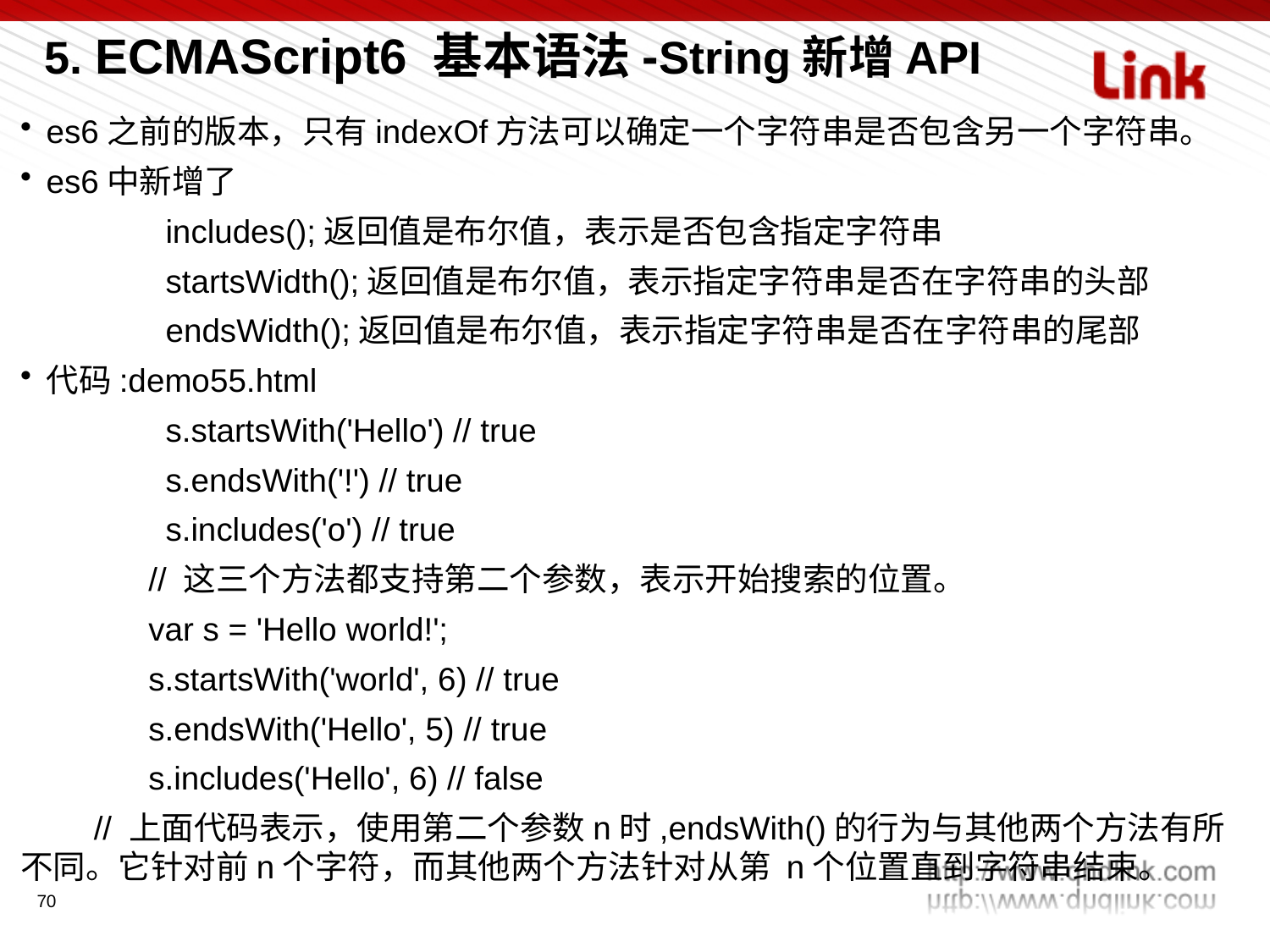

5. ECMAScript6 基本语法-String新增API
es6之前的版本，只有indexOf方法可以确定一个字符串是否包含另一个字符串。
es6中新增了
	  includes();返回值是布尔值，表示是否包含指定字符串
	  startsWidth();返回值是布尔值，表示指定字符串是否在字符串的头部
	  endsWidth();返回值是布尔值，表示指定字符串是否在字符串的尾部
代码:demo55.html
	  s.startsWith('Hello') // true
	  s.endsWith('!') // true
	  s.includes('o') // true
      // 这三个方法都支持第二个参数，表示开始搜索的位置。
      var s = 'Hello world!';
      s.startsWith('world', 6) // true
      s.endsWith('Hello', 5) // true
      s.includes('Hello', 6) // false
// 上面代码表示，使用第二个参数n时,endsWith()的行为与其他两个方法有所不同。它针对前n个字符，而其他两个方法针对从第 n个位置直到字符串结束。
70